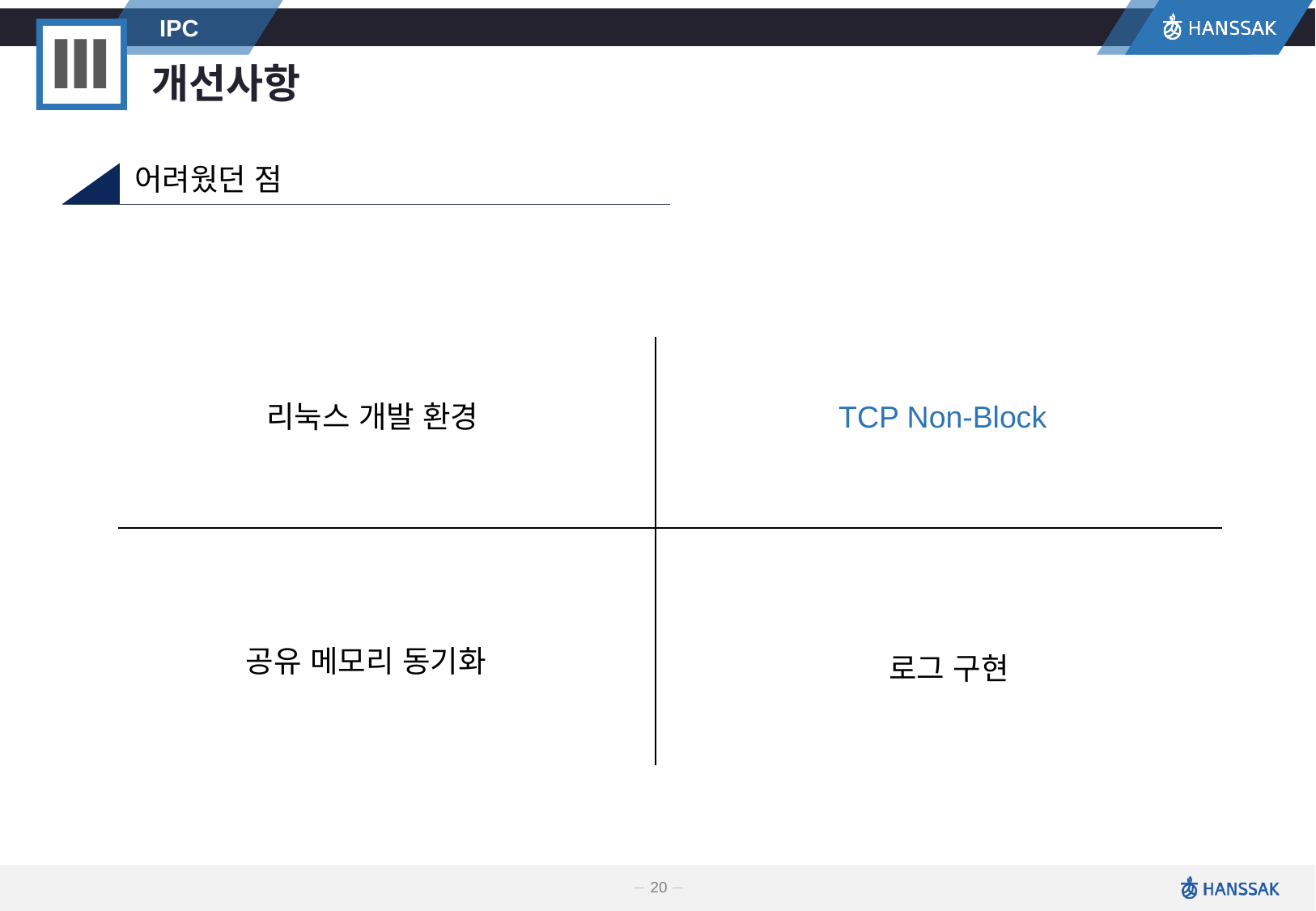

IPC

Ⅲ
개선사항

어려웠던 점
리눅스 개발 환경
TCP Non-Block
공유 메모리 동기화
로그 구현